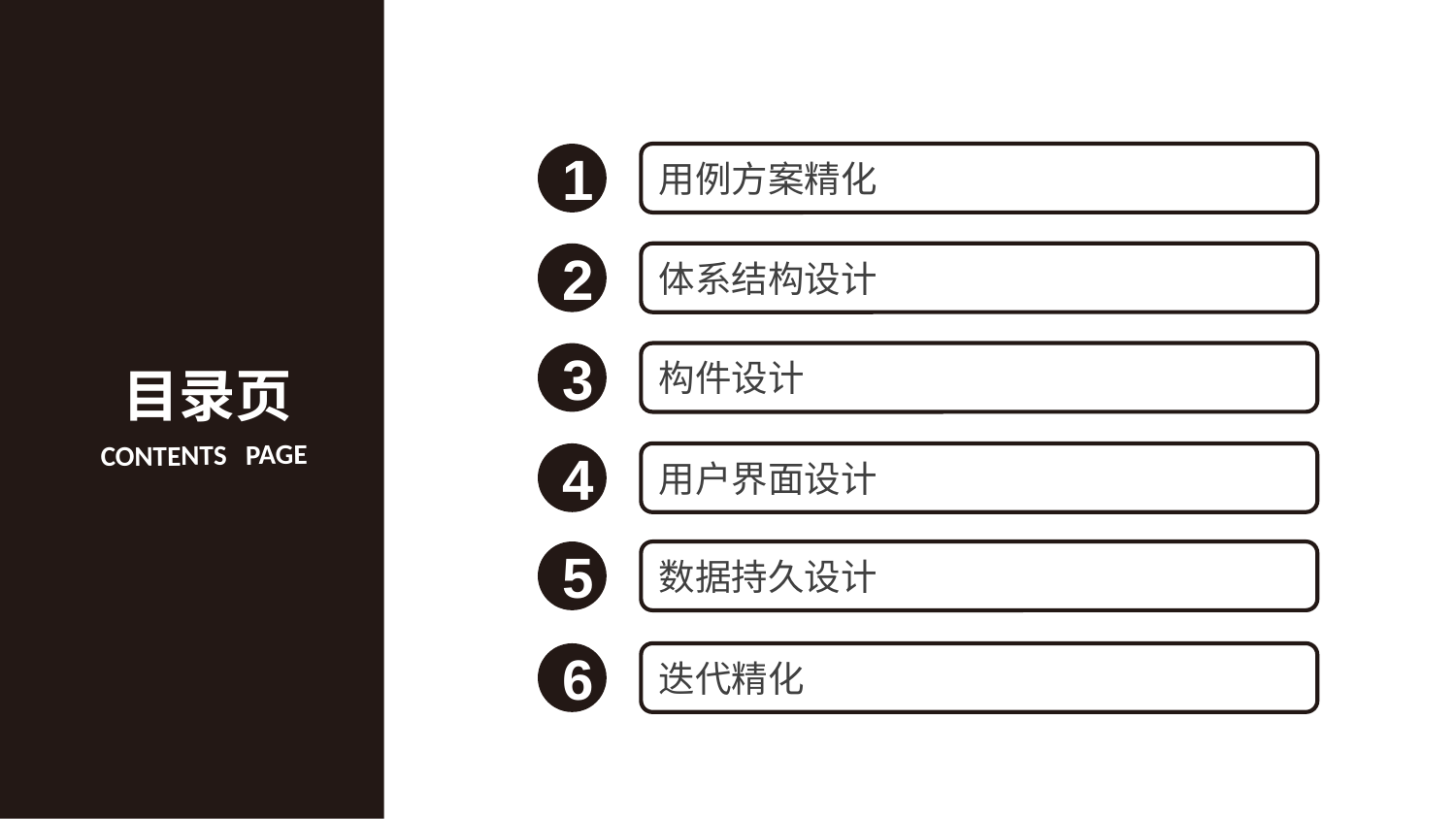

1
用例方案精化
2
体系结构设计
3
构件设计
目录页
CONTENTS   PAGE
4
用户界面设计
5
数据持久设计
迭代精化
6